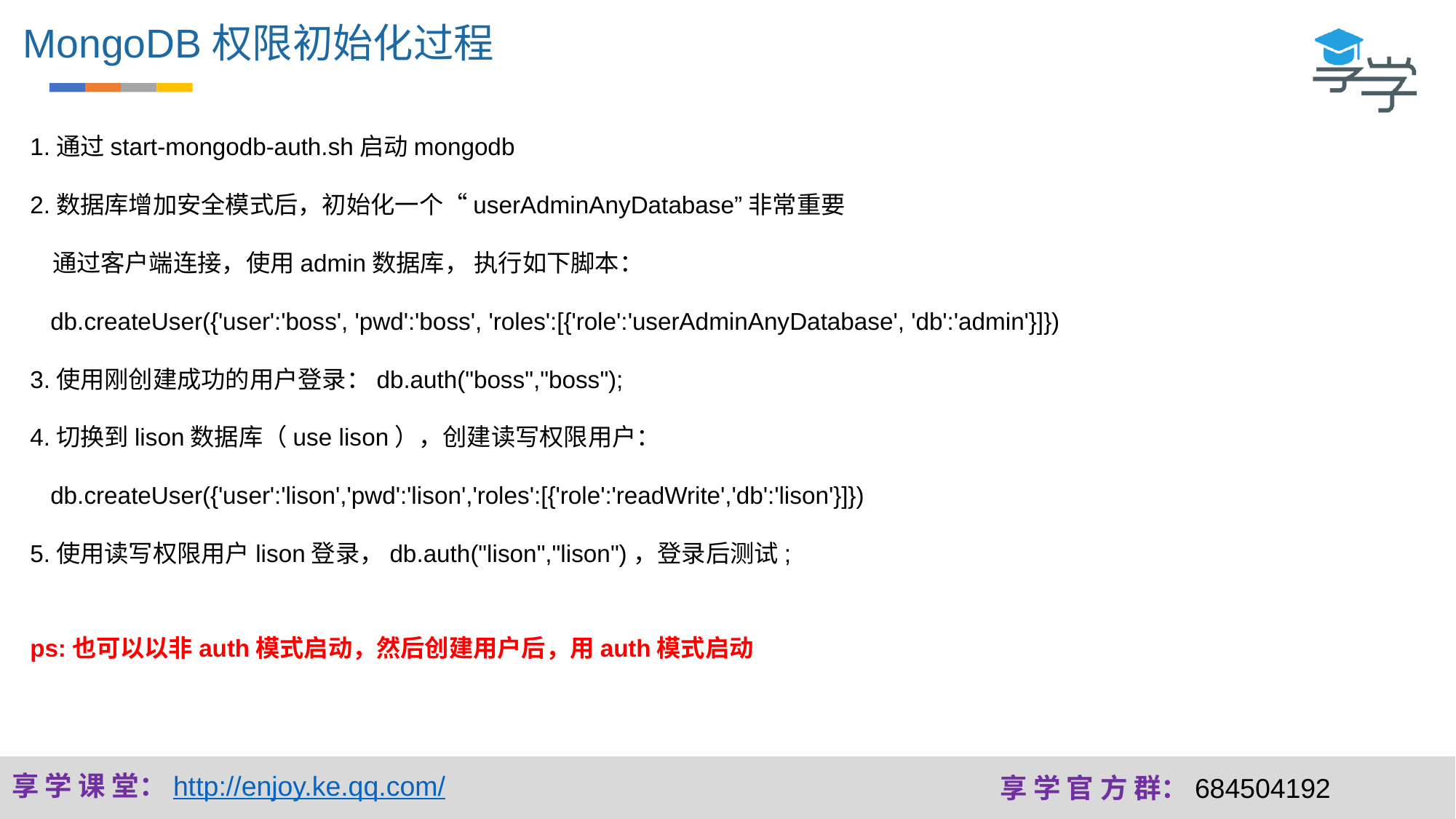

MongoDB权限初始化过程

1.通过start-mongodb-auth.sh启动mongodb
2.数据库增加安全模式后，初始化一个“userAdminAnyDatabase”非常重要
   通过客户端连接，使用admin数据库， 执行如下脚本：
   db.createUser({'user':'boss', 'pwd':'boss', 'roles':[{'role':'userAdminAnyDatabase', 'db':'admin'}]})
3.使用刚创建成功的用户登录：db.auth("boss","boss");
4.切换到lison数据库（use lison），创建读写权限用户：
   db.createUser({'user':'lison','pwd':'lison','roles':[{'role':'readWrite','db':'lison'}]})
5.使用读写权限用户lison登录，db.auth("lison","lison")，登录后测试;

ps:也可以以非auth模式启动，然后创建用户后，用auth模式启动